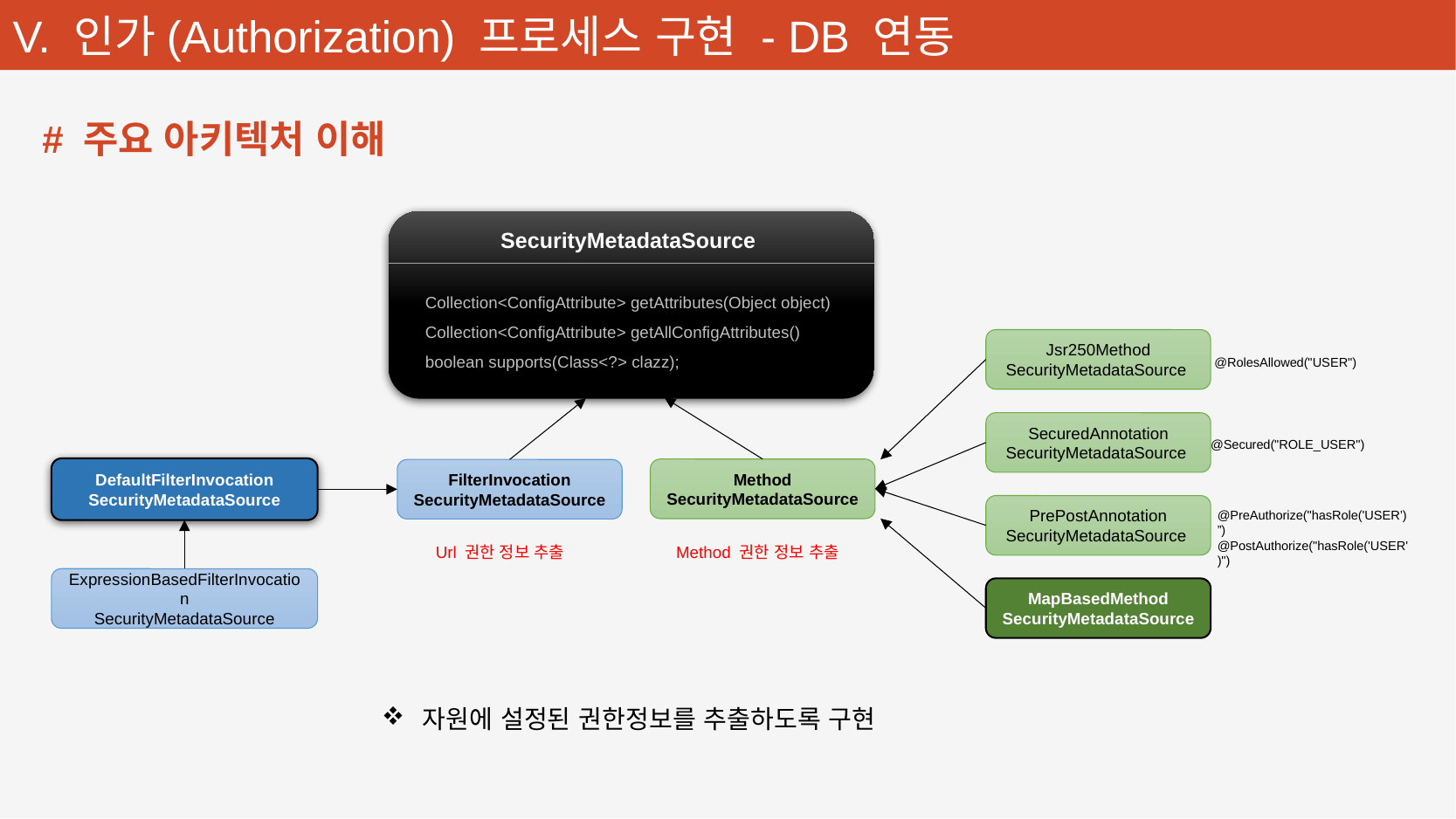

# 주요 아키텍처 이해
SecurityMetadataSource

Collection<ConfigAttribute> getAttributes(Object object)
Collection<ConfigAttribute> getAllConfigAttributes()
boolean supports(Class<?> clazz);
Jsr250Method
SecurityMetadataSource
@RolesAllowed("USER")
SecuredAnnotation
SecurityMetadataSource
@Secured("ROLE_USER")
DefaultFilterInvocation
SecurityMetadataSource
Method
SecurityMetadataSource
FilterInvocation
SecurityMetadataSource
PrePostAnnotation
SecurityMetadataSource
@PreAuthorize("hasRole('USER’)”)
@PostAuthorize("hasRole('USER')")
Url 권한 정보 추출
Method 권한 정보 추출
ExpressionBasedFilterInvocation
SecurityMetadataSource
MapBasedMethod
SecurityMetadataSource
자원에 설정된 권한정보를 추출하도록 구현